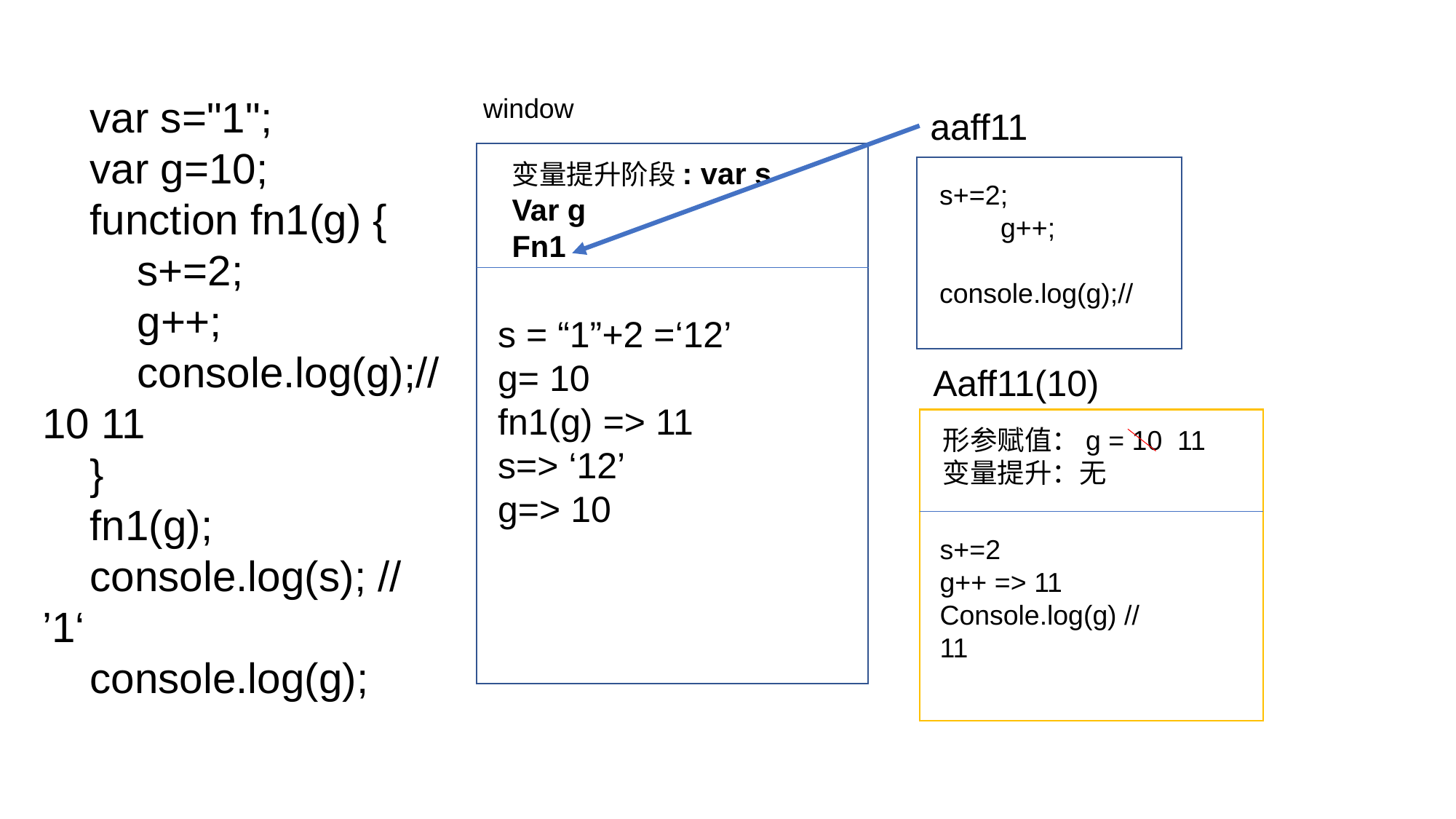

var s="1";
    var g=10;
    function fn1(g) {
        s+=2;
        g++;
        console.log(g);// 10 11
    }
    fn1(g);
    console.log(s); // ’1‘
    console.log(g);
window
aaff11

变量提升阶段: var s
Var g
Fn1

s+=2;
        g++;
        console.log(g);//
s = “1”+2 =‘12’
g= 10
fn1(g) => 11
s=> ‘12’
g=> 10
Aaff11(10)

形参赋值：g = 10  11
变量提升：无
s+=2
g++ => 11
Console.log(g) // 11